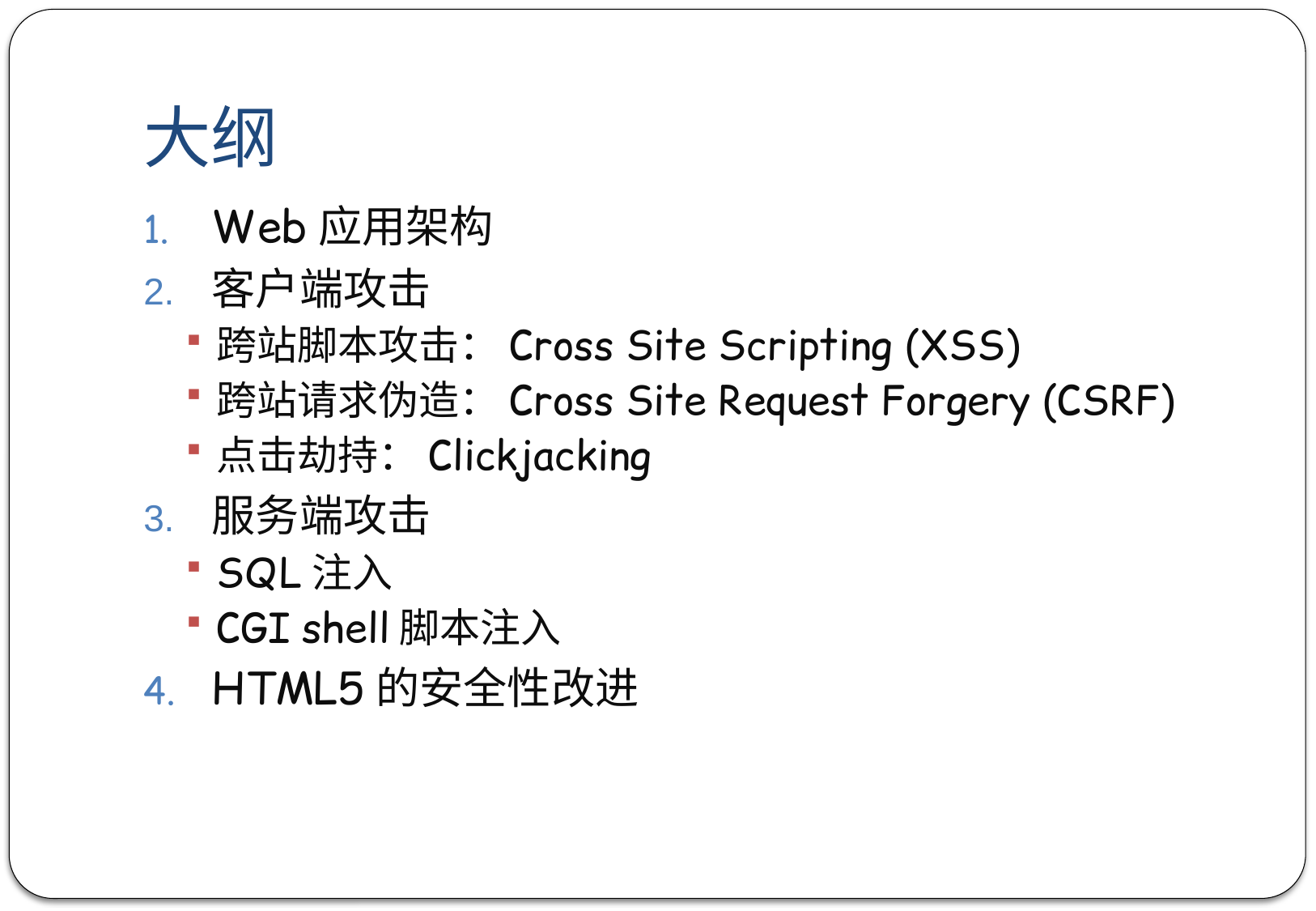

# 大纲
Web应用架构
客户端攻击
跨站脚本攻击：Cross Site Scripting (XSS)
跨站请求伪造：Cross Site Request Forgery (CSRF)
点击劫持：Clickjacking
服务端攻击
SQL注入
CGI shell脚本注入
HTML5的安全性改进